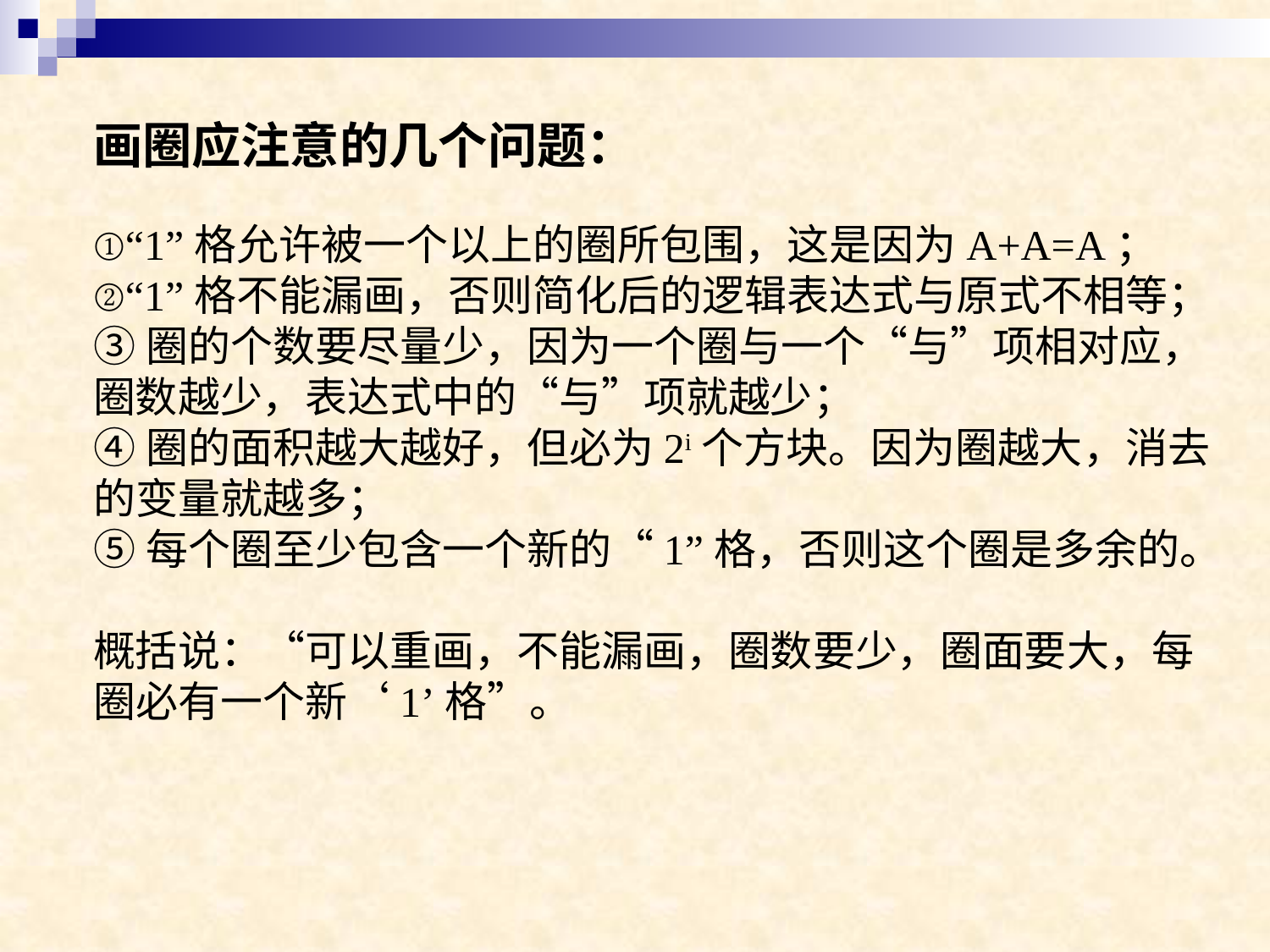

画圈应注意的几个问题：
①“1”格允许被一个以上的圈所包围，这是因为A+A=A；
②“1”格不能漏画，否则简化后的逻辑表达式与原式不相等；
③圈的个数要尽量少，因为一个圈与一个“与”项相对应，圈数越少，表达式中的“与”项就越少；
④圈的面积越大越好，但必为2i个方块。因为圈越大，消去的变量就越多；
⑤每个圈至少包含一个新的“1”格，否则这个圈是多余的。

概括说：“可以重画，不能漏画，圈数要少，圈面要大，每圈必有一个新‘1’格”。